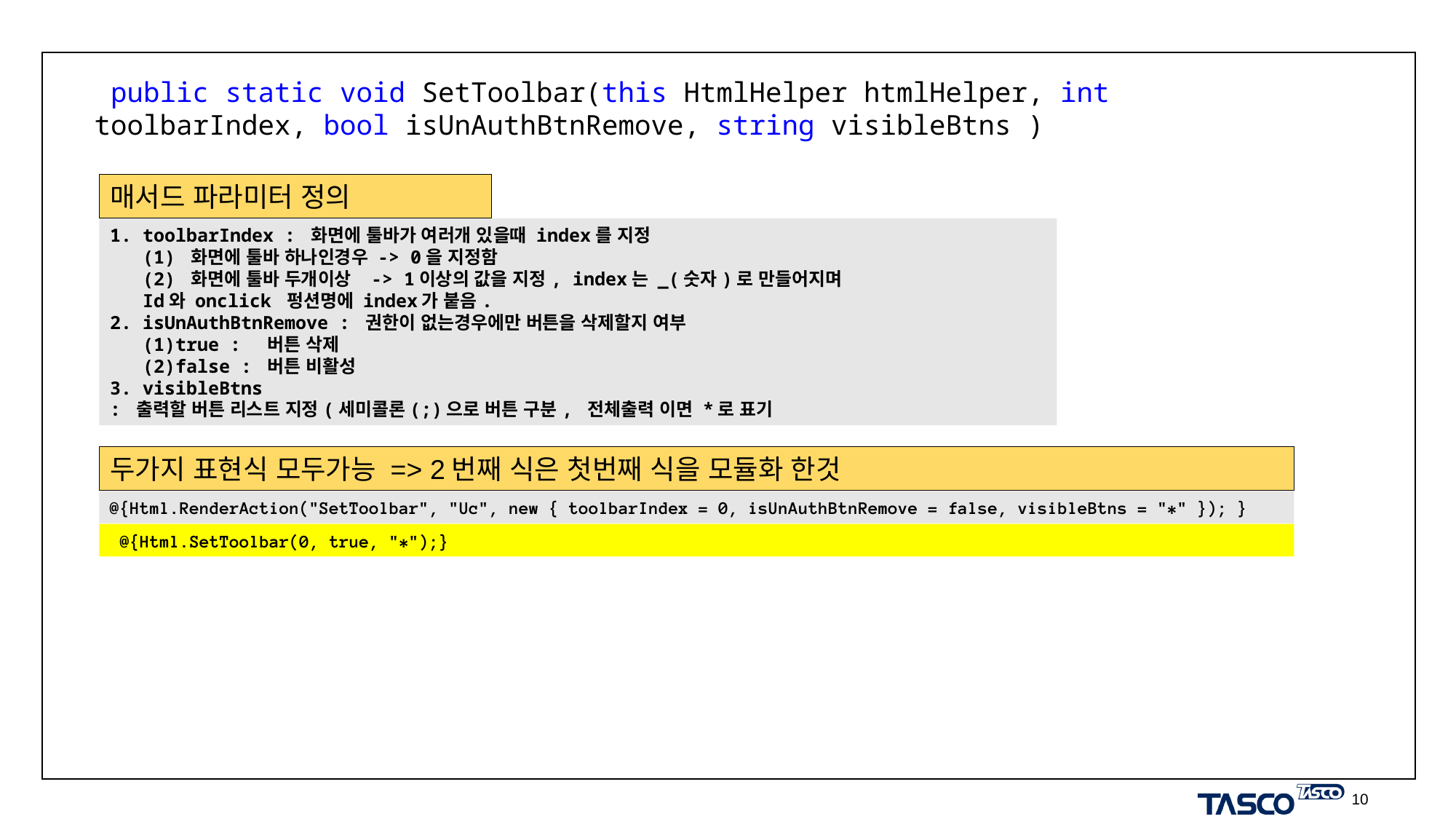

# 2. 2 페이지 호출 방법
 public static void SetToolbar(this HtmlHelper htmlHelper, int toolbarIndex, bool isUnAuthBtnRemove, string visibleBtns )
매서드 파라미터 정의
1. toolbarIndex : 화면에 툴바가 여러개 있을때 index를 지정
   (1) 화면에 툴바 하나인경우 -> 0을 지정함
   (2) 화면에 툴바 두개이상   -> 1이상의 값을 지정, index는 _(숫자)로 만들어지며
   Id와 onclick 펑션명에 index가 붙음.
2. isUnAuthBtnRemove : 권한이 없는경우에만 버튼을 삭제할지 여부
   (1)true :  버튼 삭제
   (2)false : 버튼 비활성
3. visibleBtns
: 출력할 버튼 리스트 지정(세미콜론(;)으로 버튼 구분, 전체출력 이면 *로 표기
두가지 표현식 모두가능 => 2번째 식은 첫번째 식을 모듈화 한것
@{Html.RenderAction("SetToolbar", "Uc", new { toolbarIndex = 0, isUnAuthBtnRemove = false, visibleBtns = "*" }); }
 @{Html.SetToolbar(0, true, "*");}